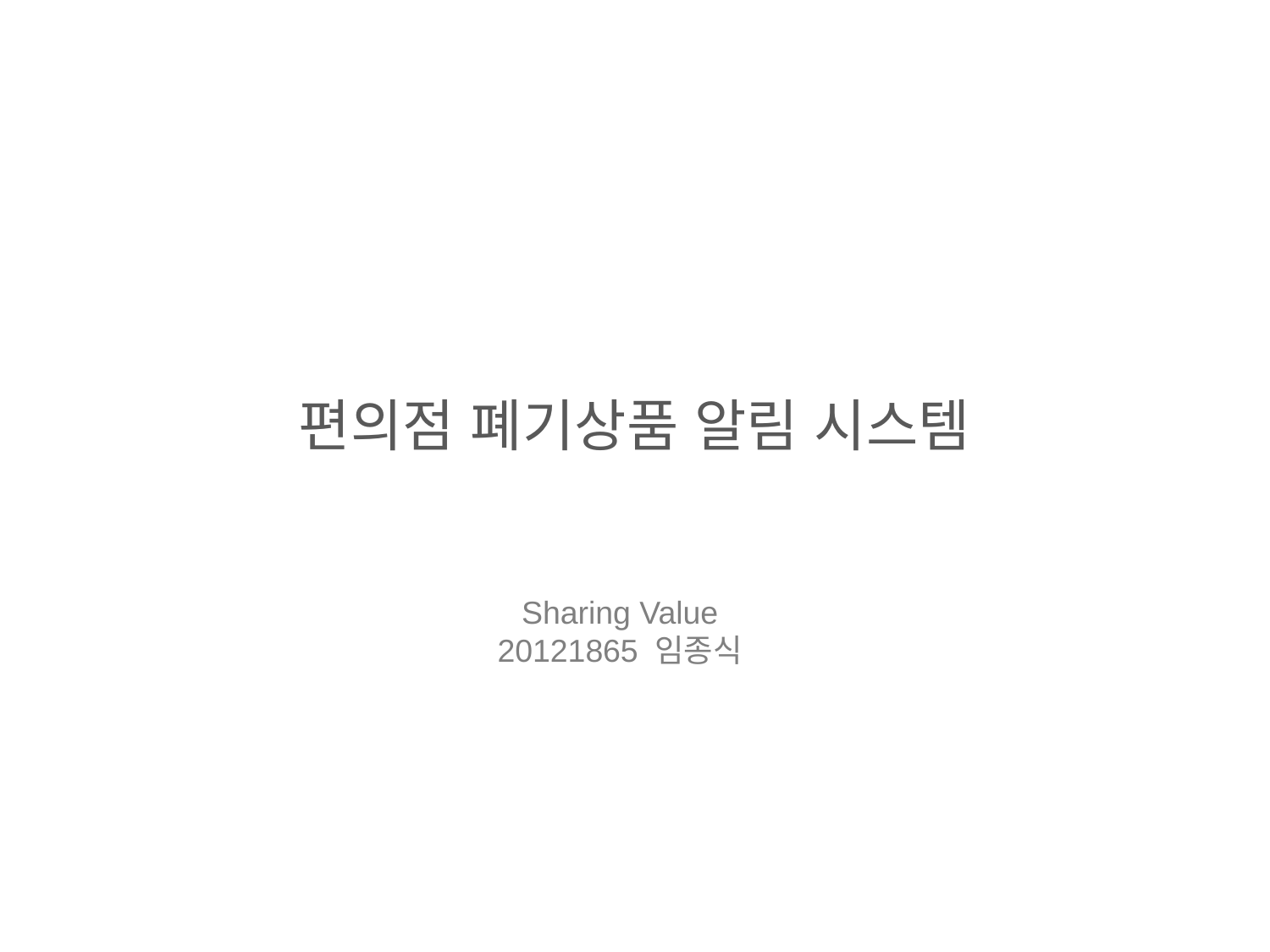

# 편의점 폐기상품 알림 시스템
Sharing Value
20121865 임종식